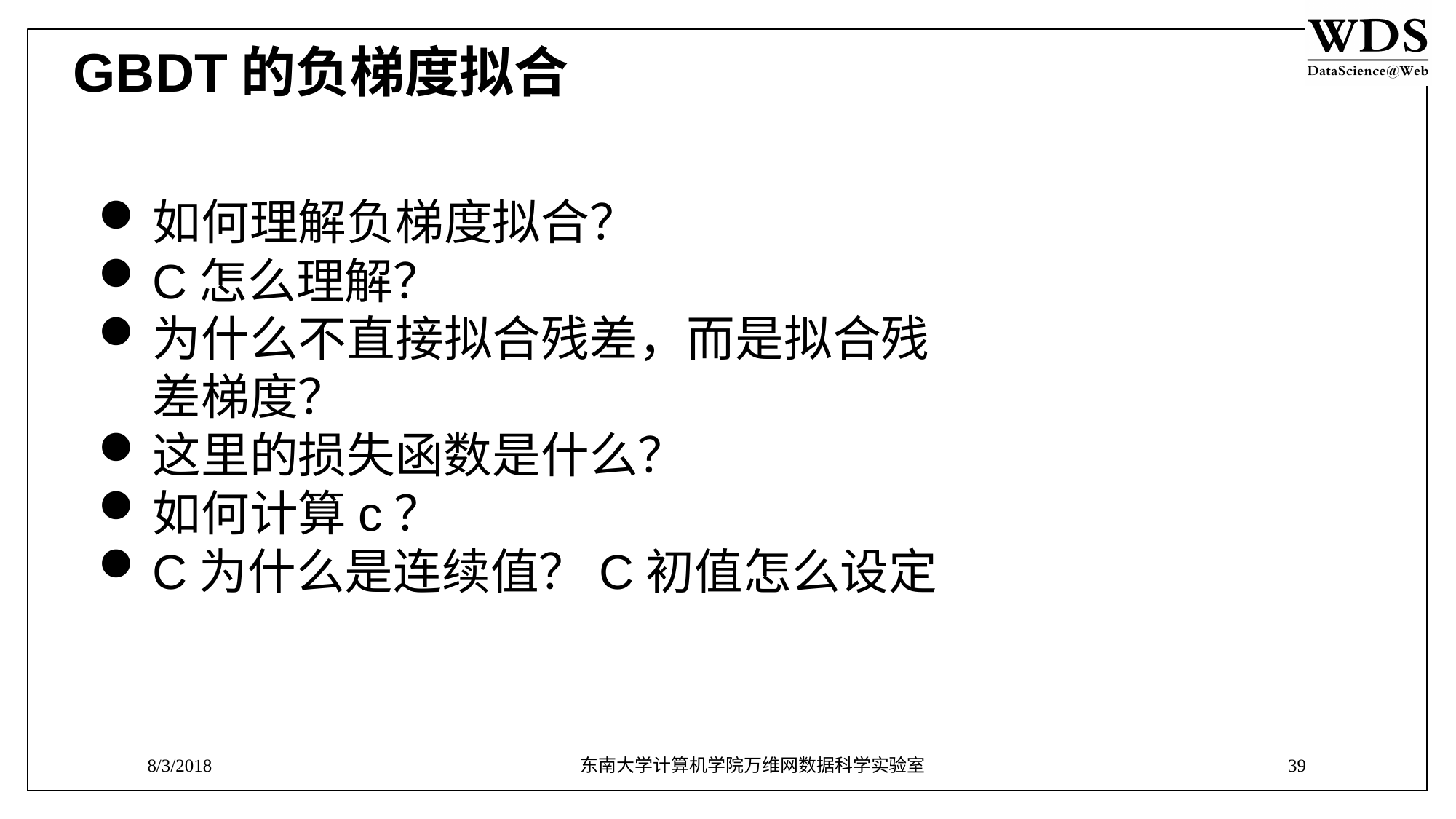

GBDT的负梯度拟合
如何理解负梯度拟合？
C怎么理解？
为什么不直接拟合残差，而是拟合残差梯度？
这里的损失函数是什么？
如何计算c？
C为什么是连续值？C初值怎么设定

8/3/2018
东南大学计算机学院万维网数据科学实验室
39